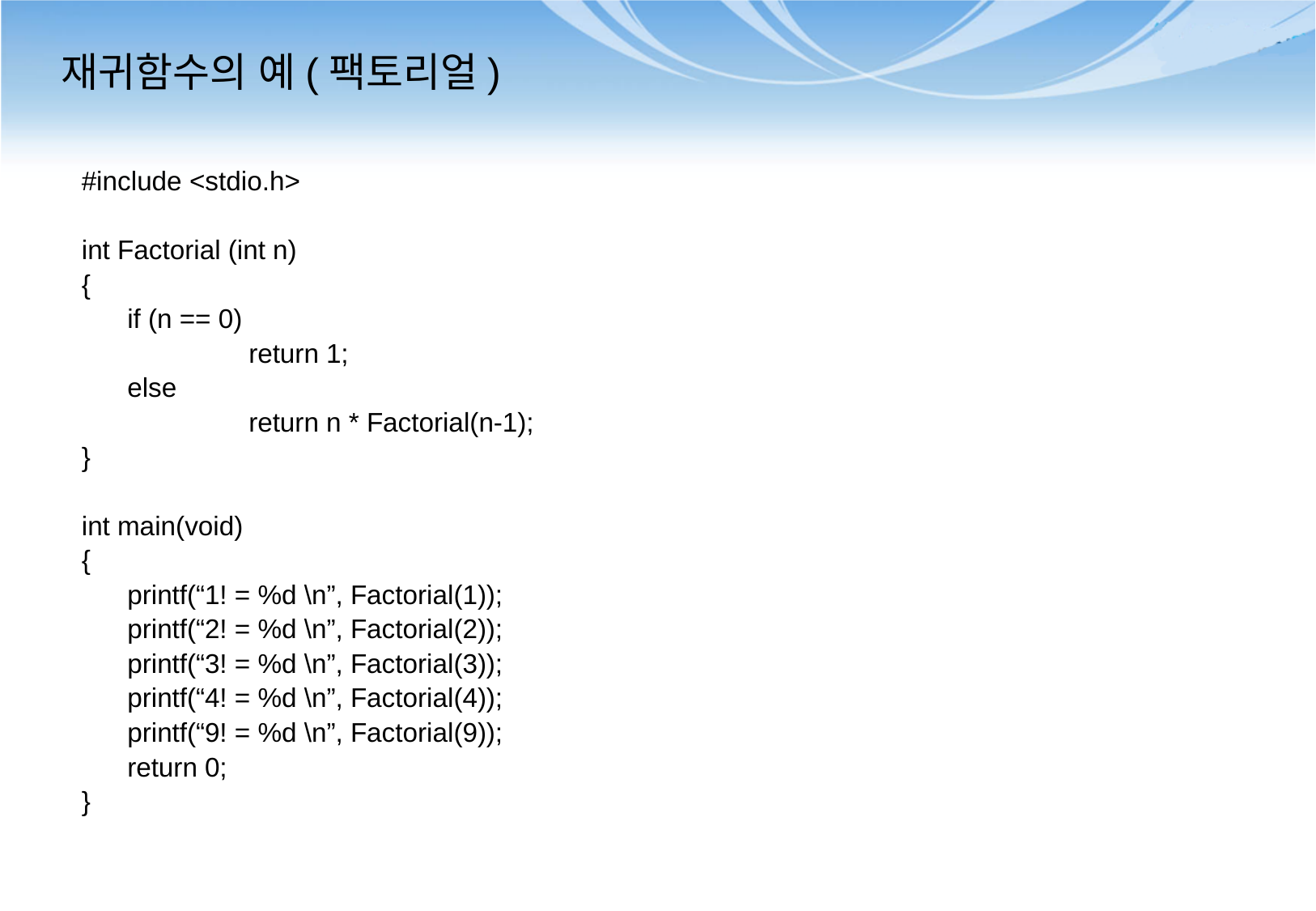

# 재귀함수의 예(팩토리얼)
#include <stdio.h>

int Factorial (int n)
{
	if (n == 0)
		return 1;
	else
		return n * Factorial(n-1);
}

int main(void)
{
	printf(“1! = %d \n”, Factorial(1));
	printf(“2! = %d \n”, Factorial(2));
	printf(“3! = %d \n”, Factorial(3));
	printf(“4! = %d \n”, Factorial(4));
	printf(“9! = %d \n”, Factorial(9));
	return 0;
}